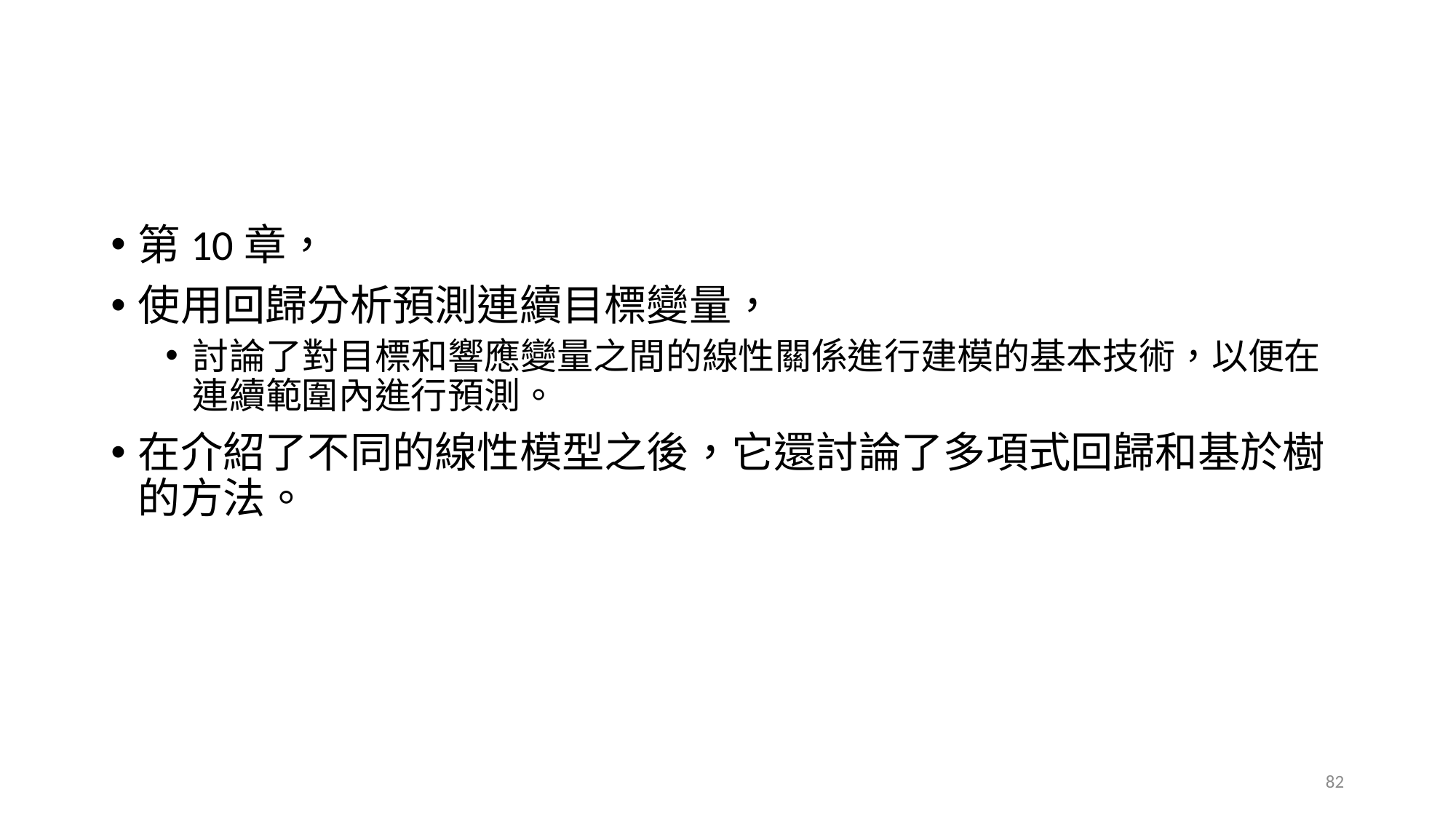

#
第10章，
使用回歸分析預測連續目標變量，
討論了對目標和響應變量之間的線性關係進行建模的基本技術，以便在連續範圍內進行預測。
在介紹了不同的線性模型之後，它還討論了多項式回歸和基於樹的方法。
82